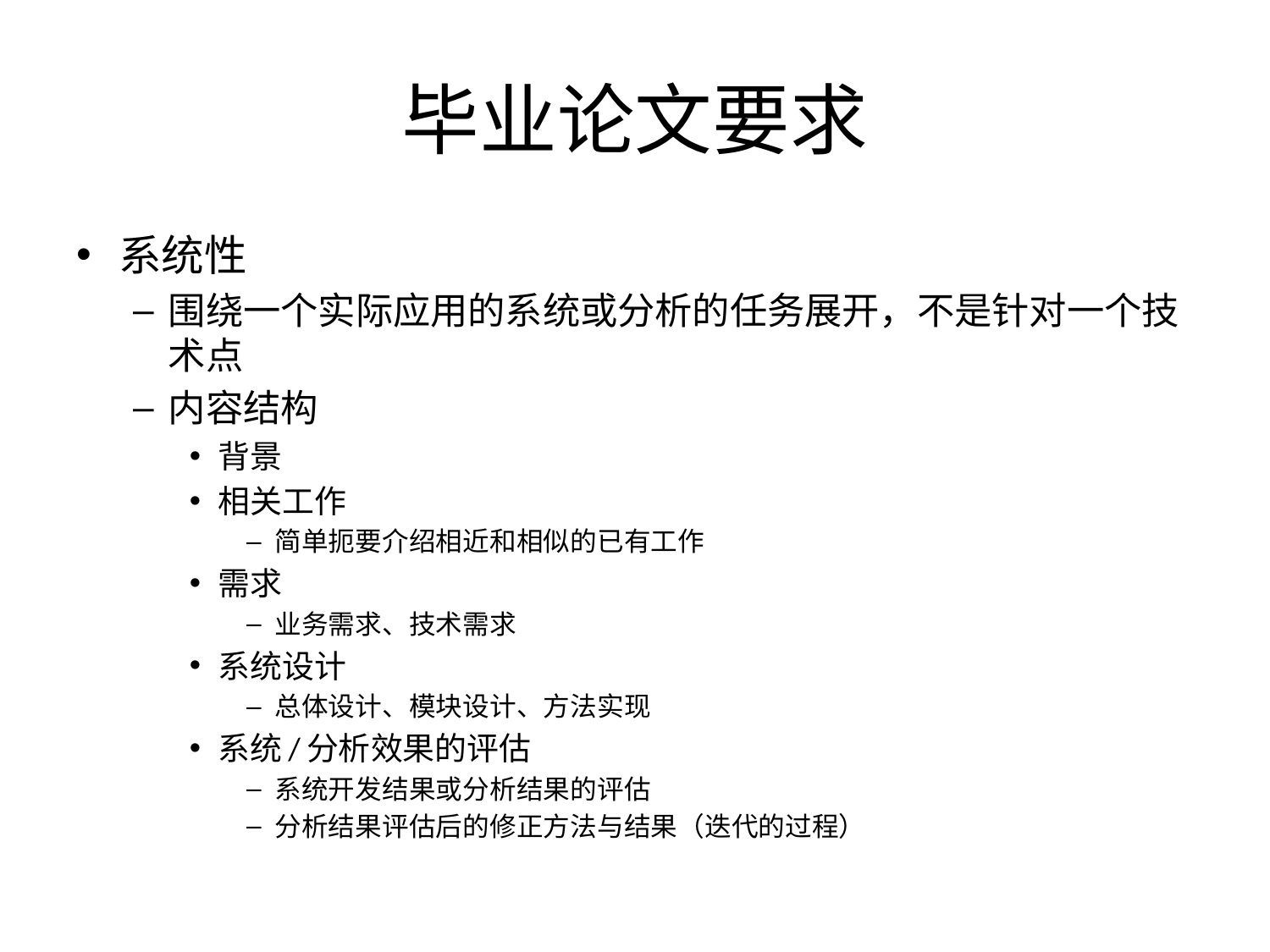

# 毕业论文要求
系统性
围绕一个实际应用的系统或分析的任务展开，不是针对一个技术点
内容结构
背景
相关工作
简单扼要介绍相近和相似的已有工作
需求
业务需求、技术需求
系统设计
总体设计、模块设计、方法实现
系统/分析效果的评估
系统开发结果或分析结果的评估
分析结果评估后的修正方法与结果（迭代的过程）